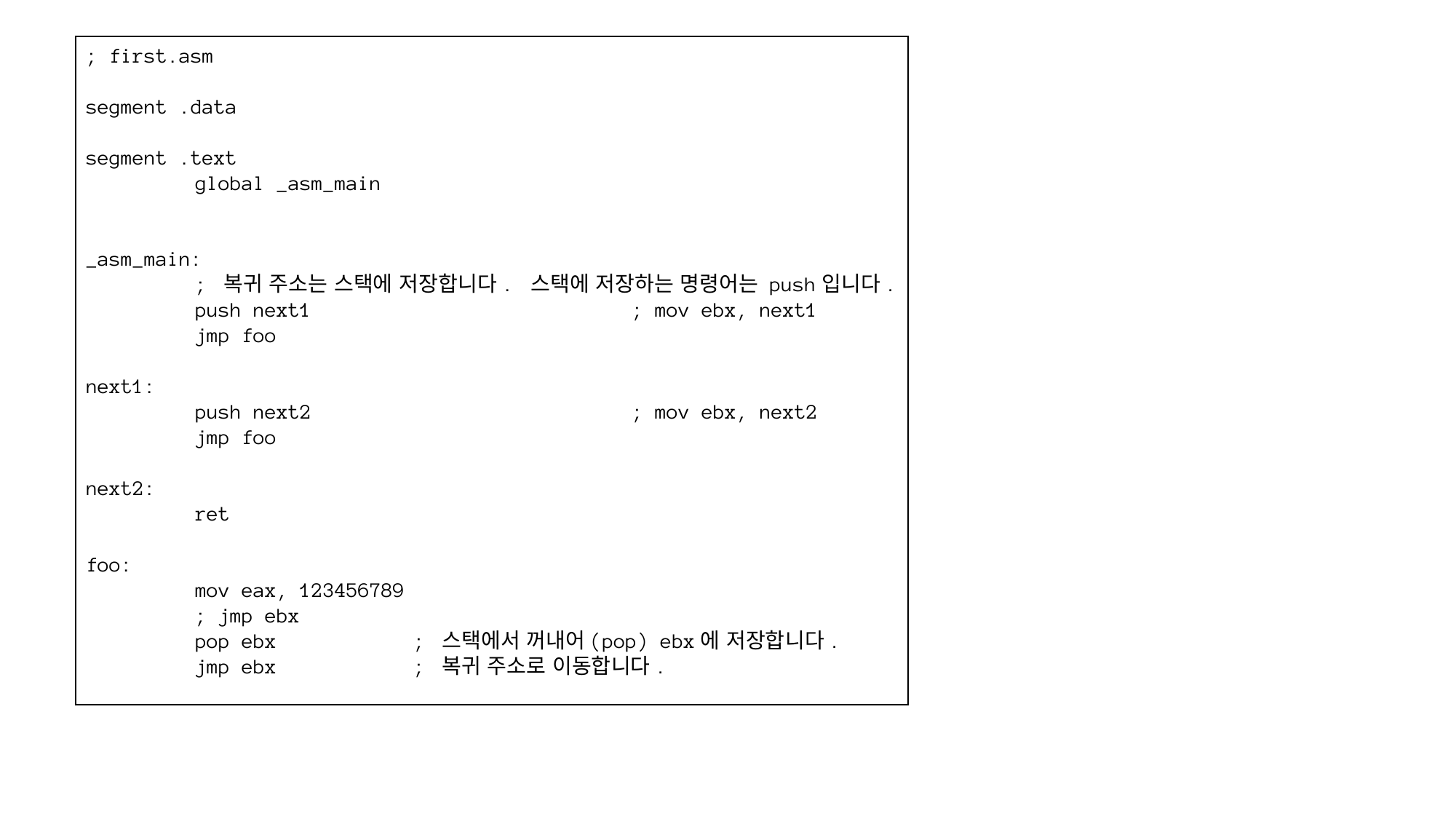

; first.asm

segment .data

segment .text
	global _asm_main

_asm_main:
	; 복귀 주소는 스택에 저장합니다. 스택에 저장하는 명령어는 push입니다.
	push next1			; mov ebx, next1
	jmp foo

next1:
	push next2			; mov ebx, next2
	jmp foo

next2:
	ret

foo:
	mov eax, 123456789
	; jmp ebx
	pop ebx		; 스택에서 꺼내어(pop) ebx에 저장합니다.
	jmp ebx		; 복귀 주소로 이동합니다.